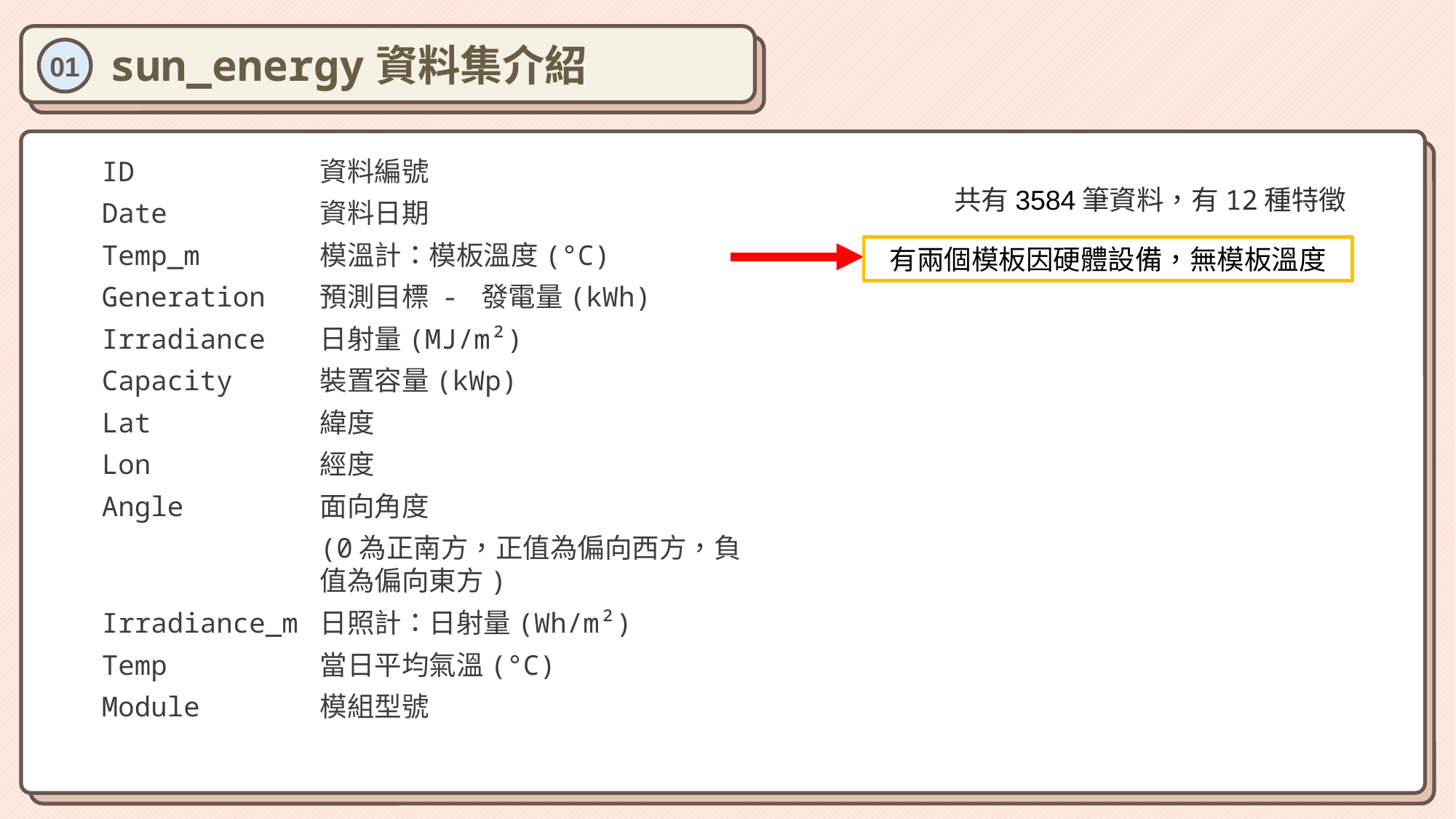

sun_energy資料集介紹

01

ID		資料編號
Date		資料日期
Temp_m		模溫計：模板溫度(°C)
Generation	預測目標 - 發電量(kWh)
Irradiance	日射量(MJ/m²)
Capacity	裝置容量(kWp)
Lat		緯度
Lon		經度
Angle		面向角度
		(0為正南方，正值為偏向西方，負			值為偏向東方)
Irradiance_m	日照計：日射量(Wh/m²)
Temp		當日平均氣溫(°C)
Module		模組型號
共有3584筆資料，有12種特徵
有兩個模板因硬體設備，無模板溫度